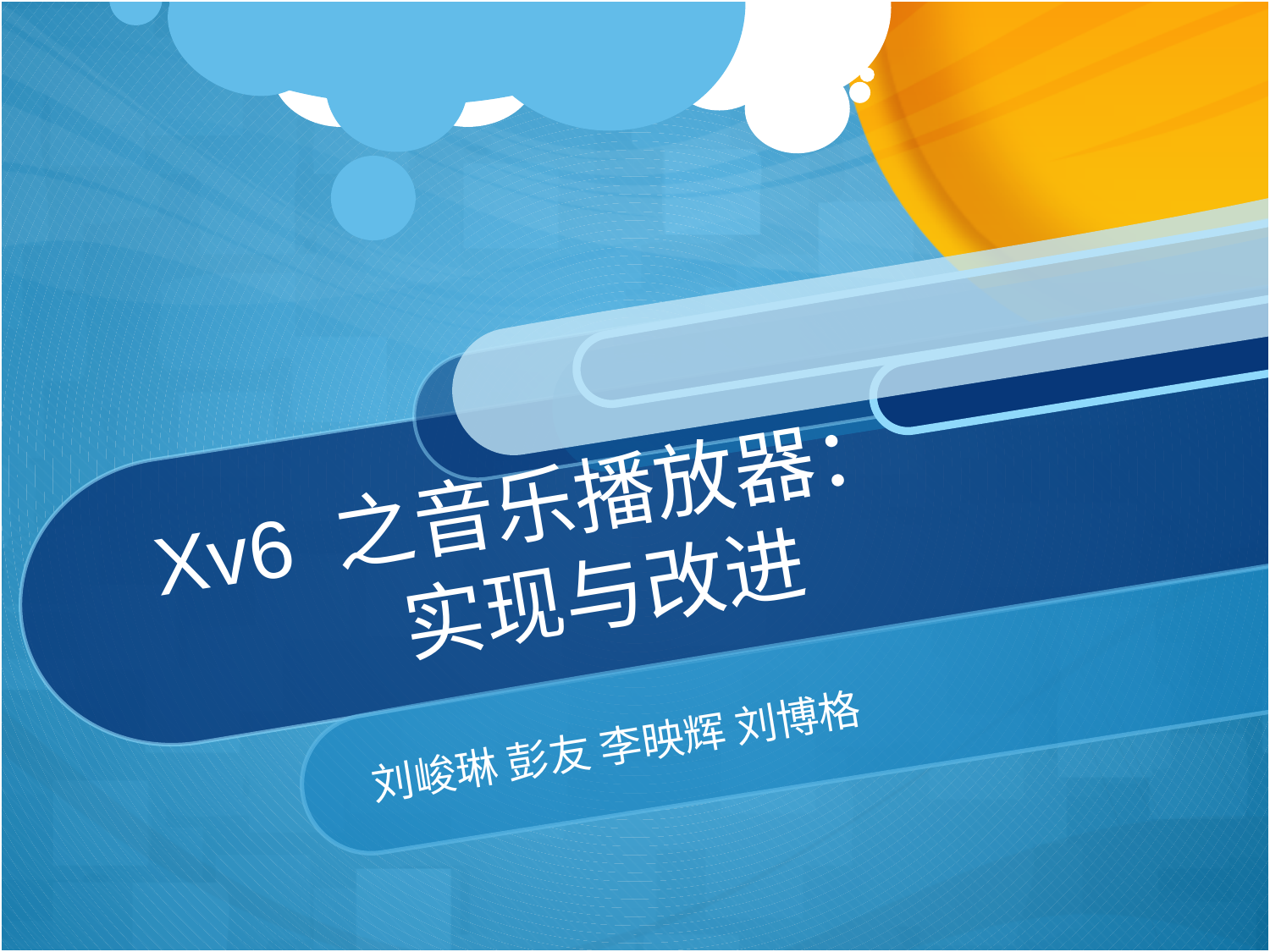

# Xv6 之音乐播放器： 实现与改进
刘峻琳 彭友 李映辉 刘博格